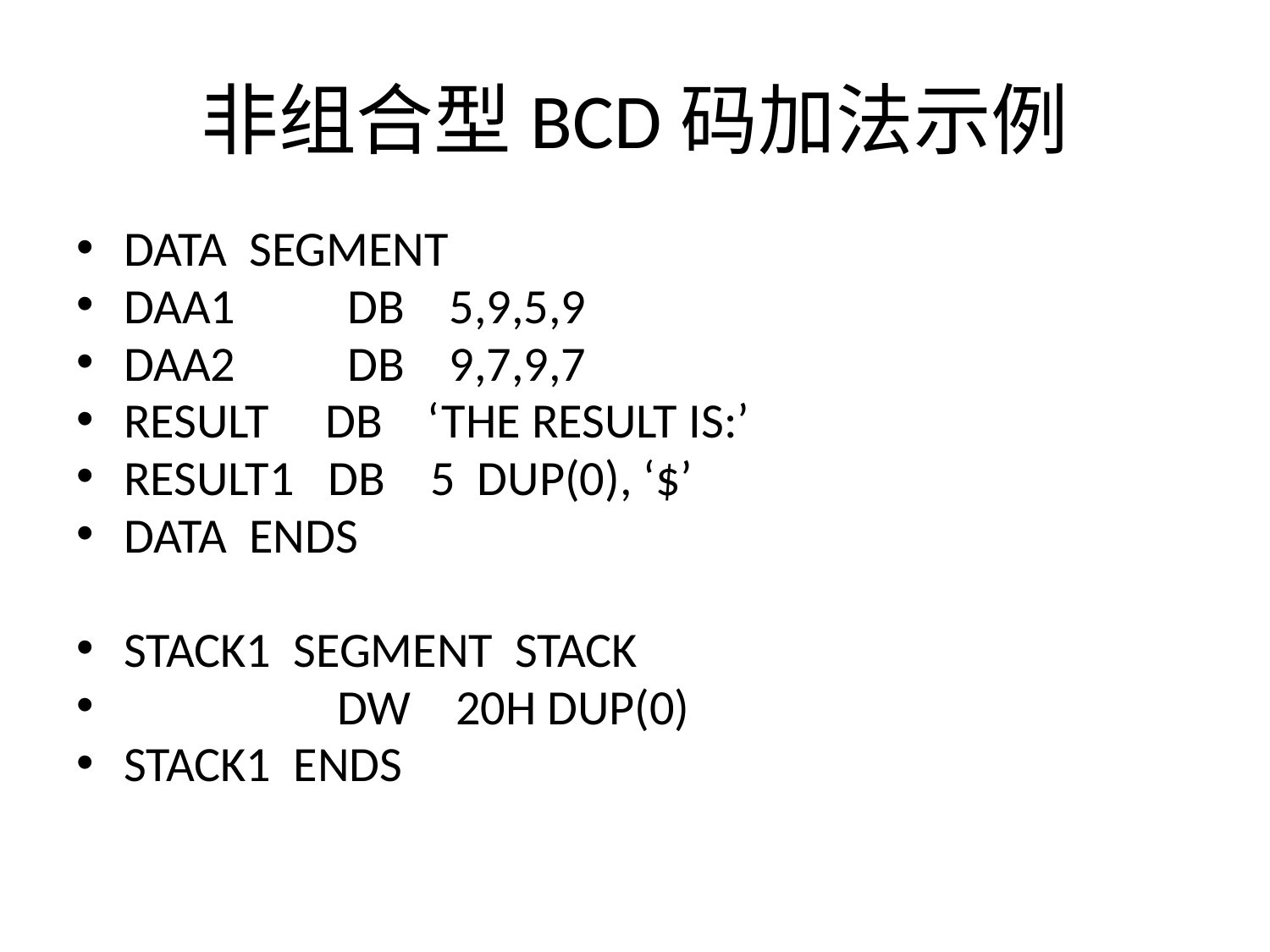

# 非组合型BCD码加法示例
DATA  SEGMENT
DAA1          DB    5,9,5,9
DAA2          DB    9,7,9,7
RESULT     DB    ‘THE RESULT IS:’
RESULT1   DB    5  DUP(0), ‘$’
DATA  ENDS

STACK1  SEGMENT  STACK
                   DW    20H DUP(0)
STACK1  ENDS